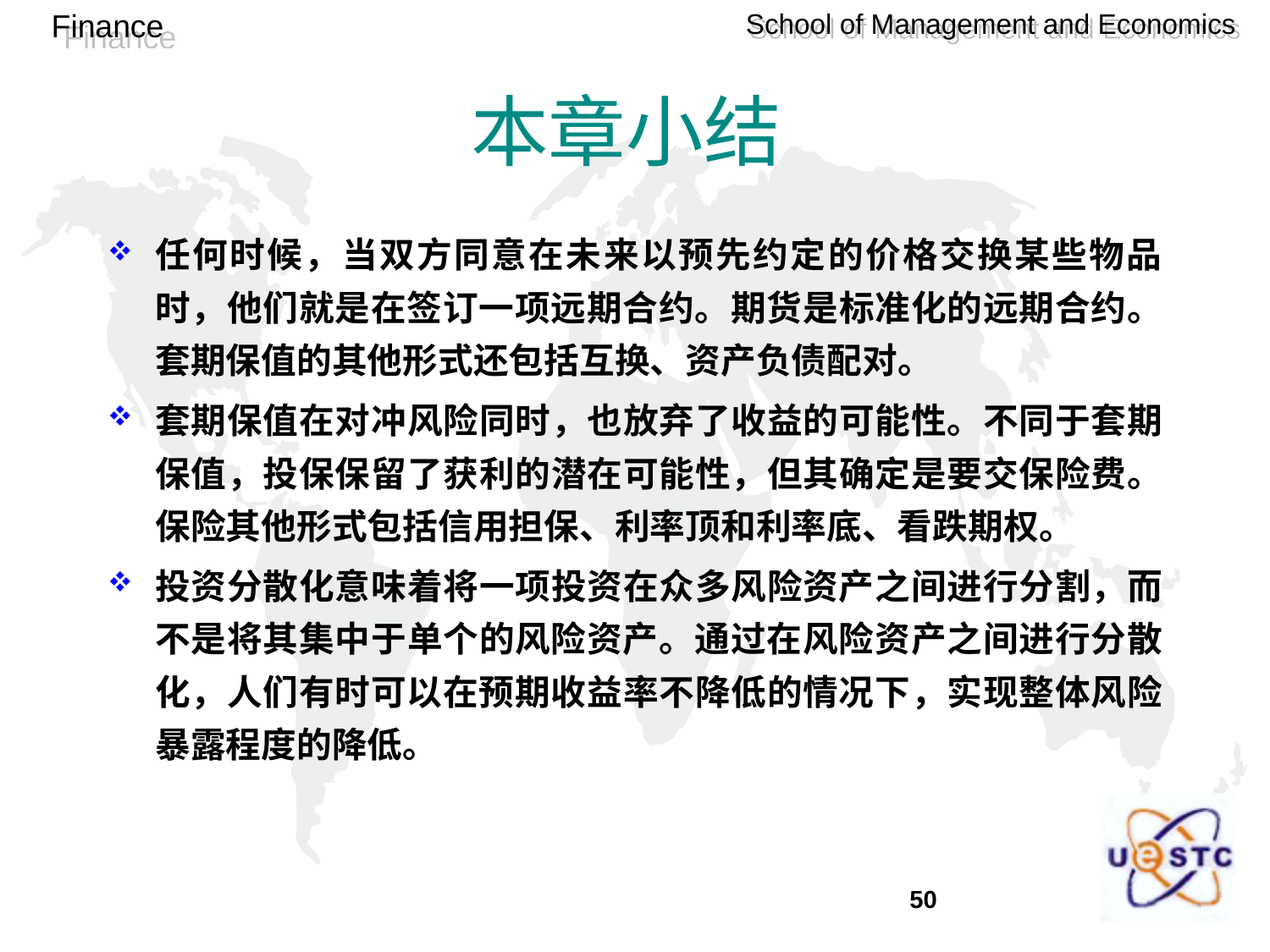

# 本章小结
任何时候，当双方同意在未来以预先约定的价格交换某些物品时，他们就是在签订一项远期合约。期货是标准化的远期合约。套期保值的其他形式还包括互换、资产负债配对。
套期保值在对冲风险同时，也放弃了收益的可能性。不同于套期保值，投保保留了获利的潜在可能性，但其确定是要交保险费。保险其他形式包括信用担保、利率顶和利率底、看跌期权。
投资分散化意味着将一项投资在众多风险资产之间进行分割，而不是将其集中于单个的风险资产。通过在风险资产之间进行分散化，人们有时可以在预期收益率不降低的情况下，实现整体风险暴露程度的降低。